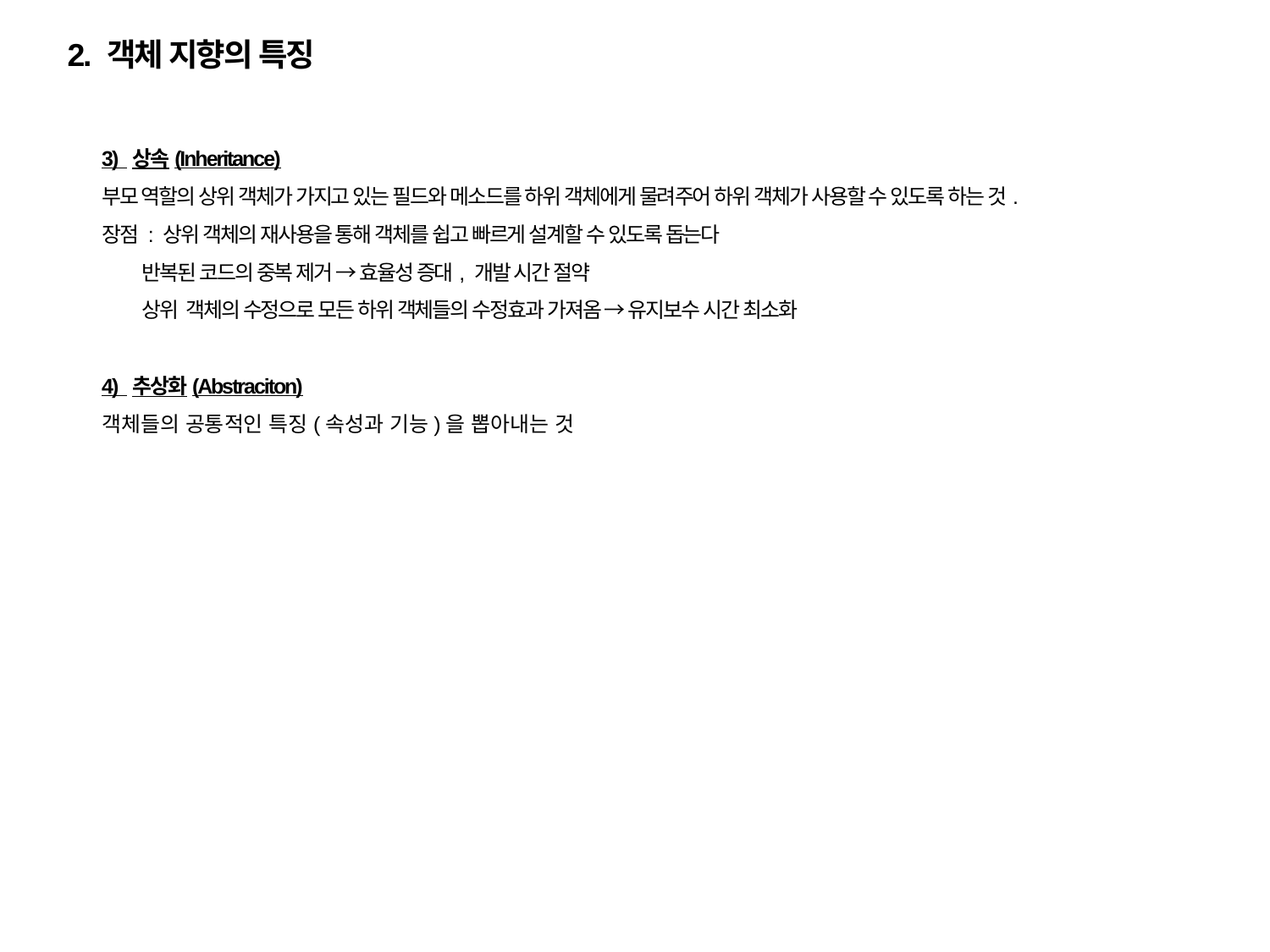

2. 객체 지향의 특징
3)  상속(Inheritance)
부모 역할의 상위 객체가 가지고 있는 필드와 메소드를 하위 객체에게 물려주어 하위 객체가 사용할 수 있도록 하는 것.
장점 : 상위 객체의 재사용을 통해 객체를 쉽고 빠르게 설계할 수 있도록 돕는다
        반복된 코드의 중복 제거 → 효율성 증대, 개발 시간 절약
        상위  객체의 수정으로 모든 하위 객체들의 수정효과 가져옴 → 유지보수 시간 최소화

4)  추상화(Abstraciton)
객체들의 공통적인 특징(속성과 기능)을 뽑아내는 것